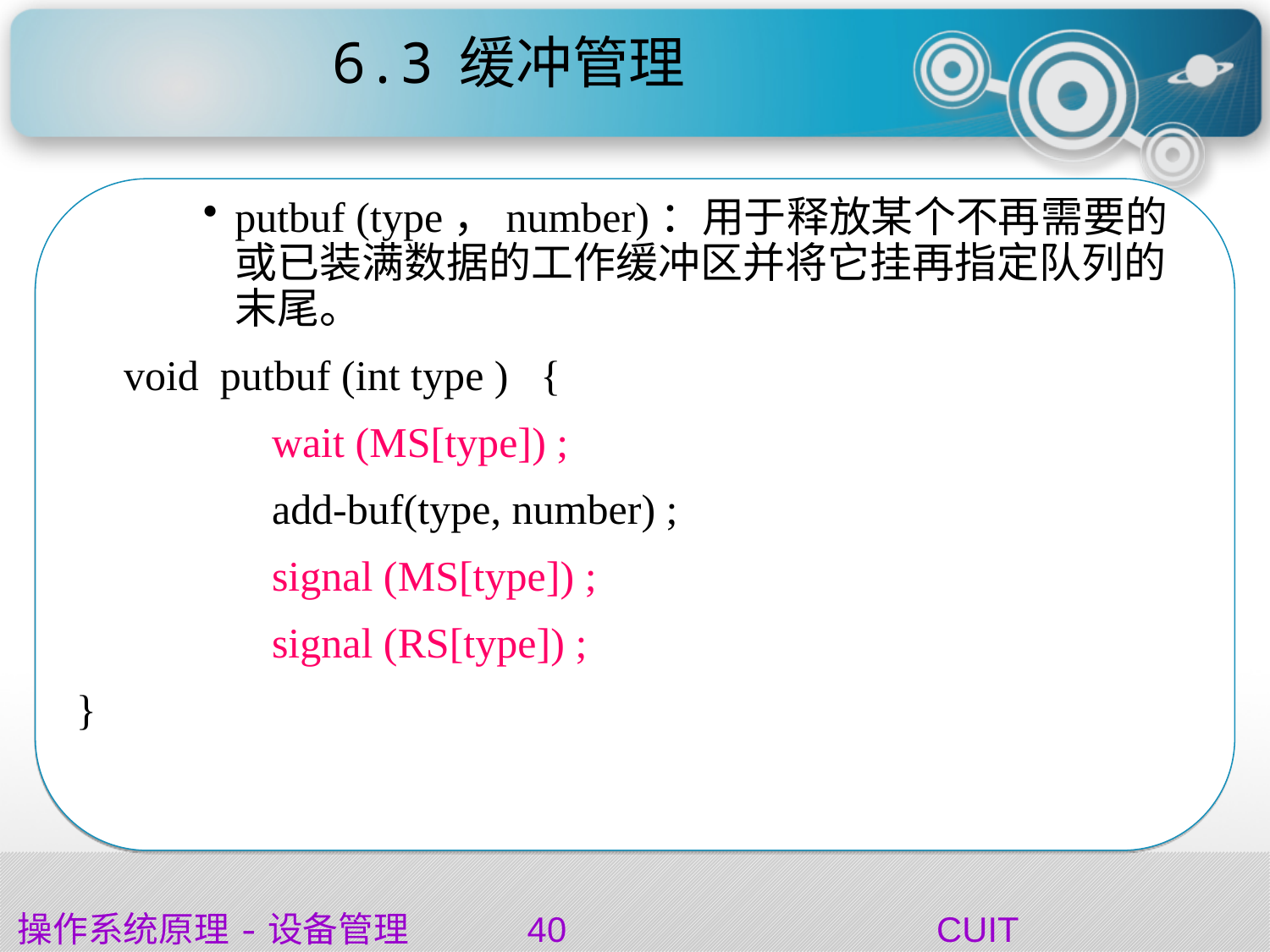

# 6.3	缓冲管理
putbuf (type，number)：用于释放某个不再需要的或已装满数据的工作缓冲区并将它挂再指定队列的末尾。
	void  putbuf (int type )   {
		  wait (MS[type]) ;
		  add-buf(type, number) ;
		  signal (MS[type]) ;
		  signal (RS[type]) ;
}